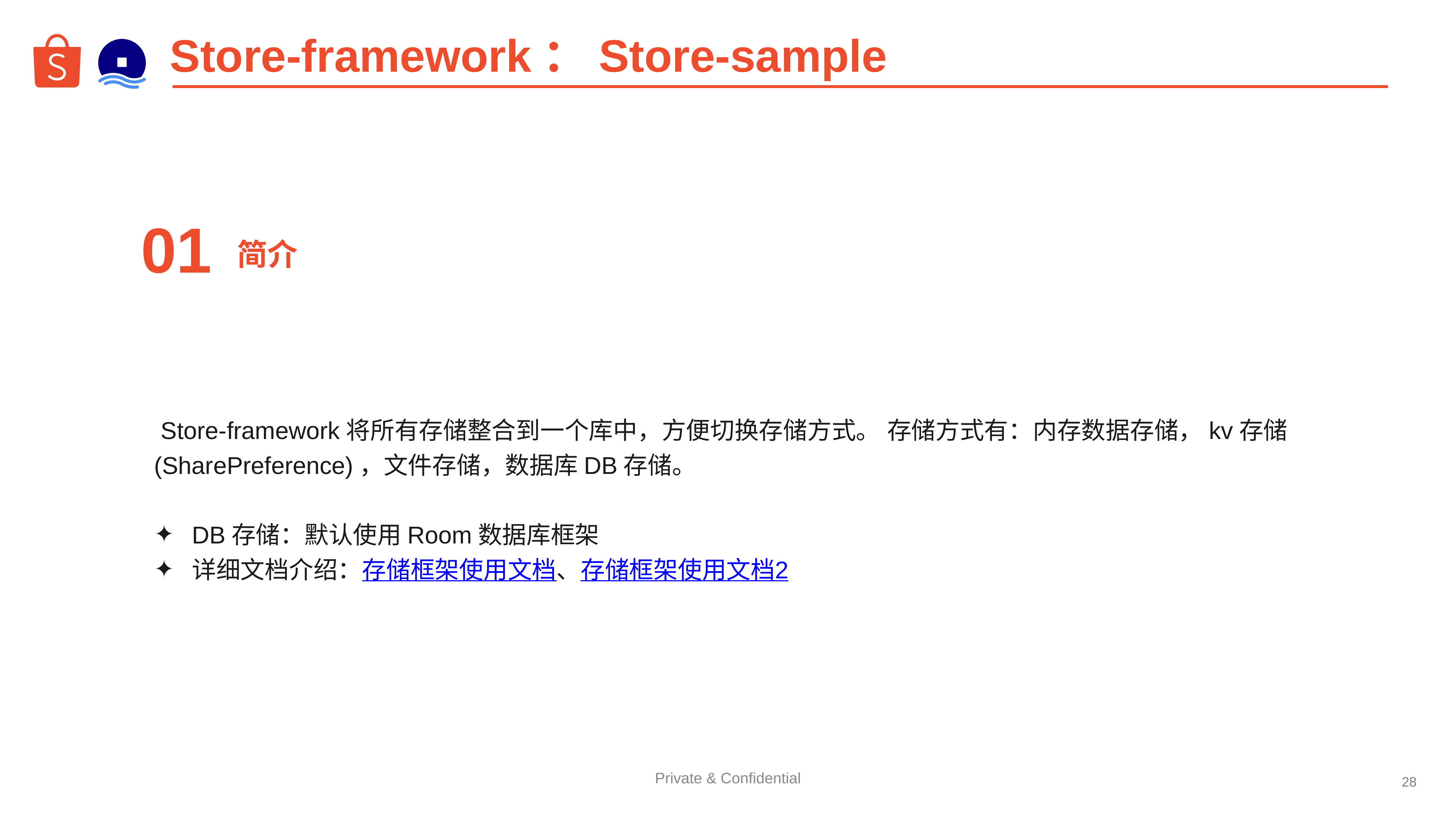

# Store-framework：Store-sample
01
简介
 Store-framework将所有存储整合到一个库中，方便切换存储方式。 存储方式有：内存数据存储，kv存储(SharePreference)，文件存储，数据库DB存储。

DB存储：默认使用Room数据库框架
详细文档介绍：存储框架使用文档、存储框架使用文档2
28